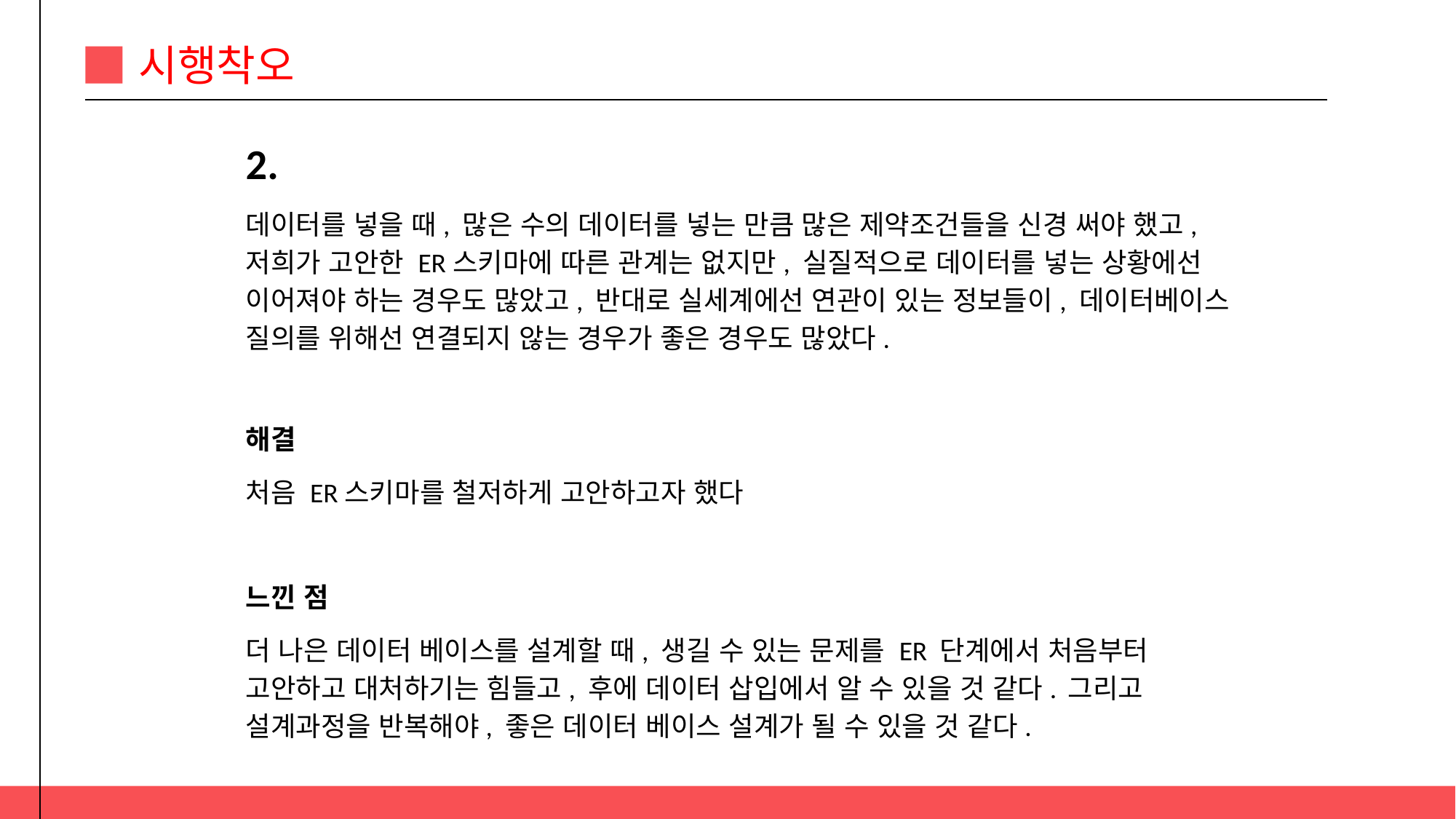

시행착오

2.
데이터를 넣을 때, 많은 수의 데이터를 넣는 만큼 많은 제약조건들을 신경 써야 했고, 저희가 고안한 ER스키마에 따른 관계는 없지만, 실질적으로 데이터를 넣는 상황에선 이어져야 하는 경우도 많았고, 반대로 실세계에선 연관이 있는 정보들이, 데이터베이스 질의를 위해선 연결되지 않는 경우가 좋은 경우도 많았다.

해결
처음 ER스키마를 철저하게 고안하고자 했다

느낀 점
더 나은 데이터 베이스를 설계할 때, 생길 수 있는 문제를 ER 단계에서 처음부터 고안하고 대처하기는 힘들고, 후에 데이터 삽입에서 알 수 있을 것 같다. 그리고 설계과정을 반복해야, 좋은 데이터 베이스 설계가 될 수 있을 것 같다.